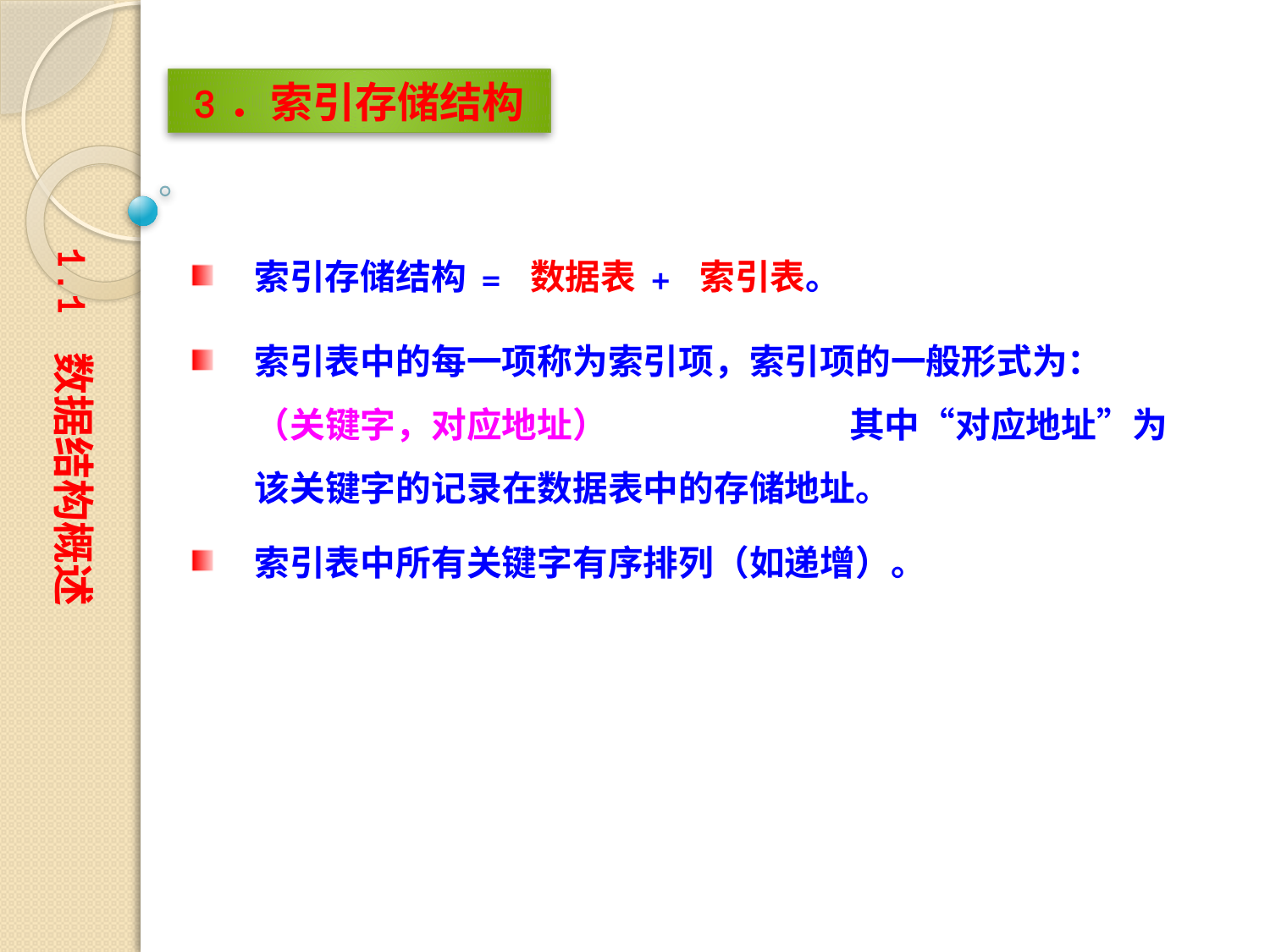

3．索引存储结构
1.1 数据结构概述
索引存储结构 = 数据表 + 索引表。
索引表中的每一项称为索引项，索引项的一般形式为：　　（关键字，对应地址）                              其中“对应地址”为该关键字的记录在数据表中的存储地址。
索引表中所有关键字有序排列（如递增）。